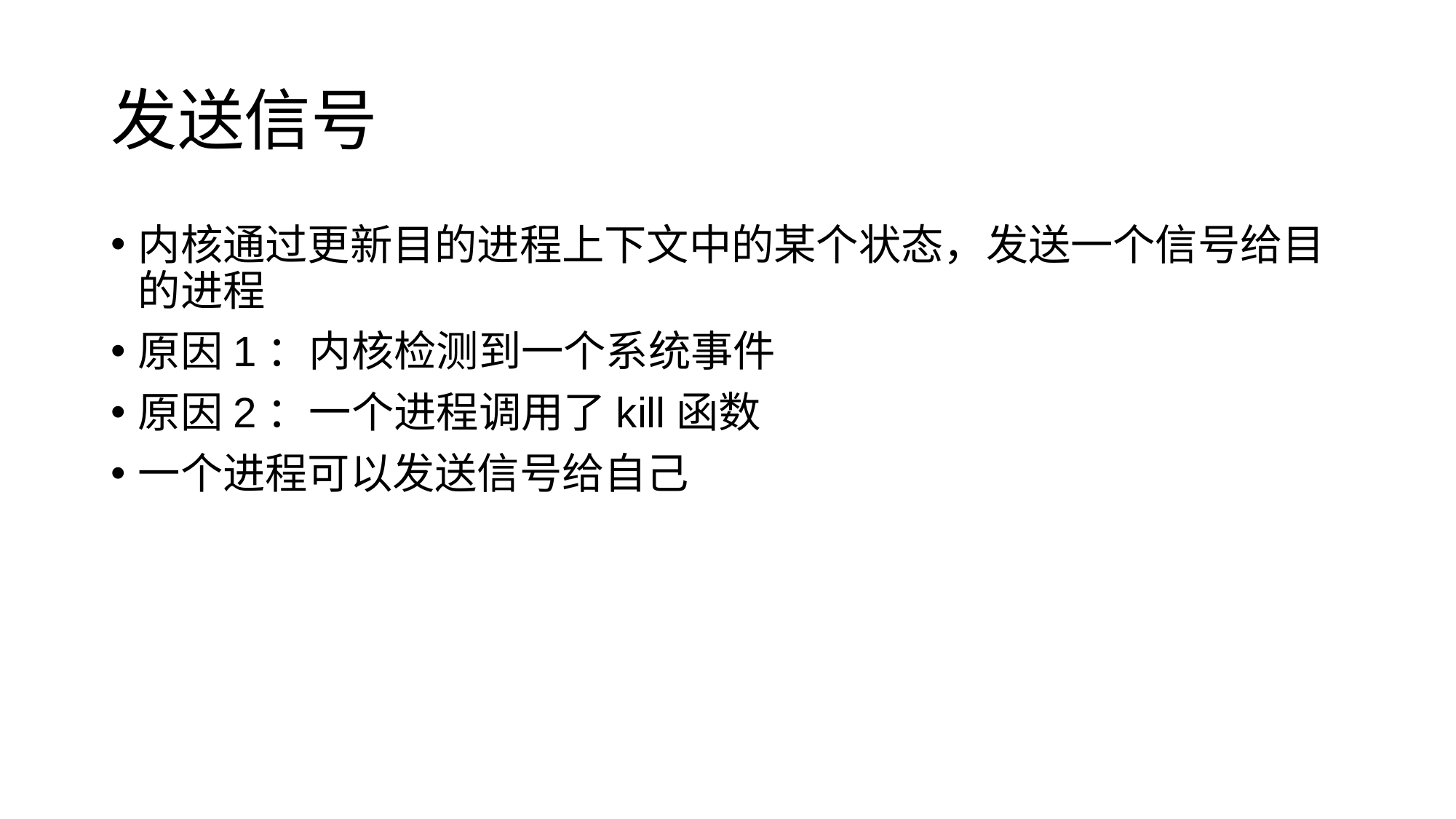

# 发送信号
内核通过更新目的进程上下文中的某个状态，发送一个信号给目的进程
原因1：内核检测到一个系统事件
原因2：一个进程调用了kill函数
一个进程可以发送信号给自己